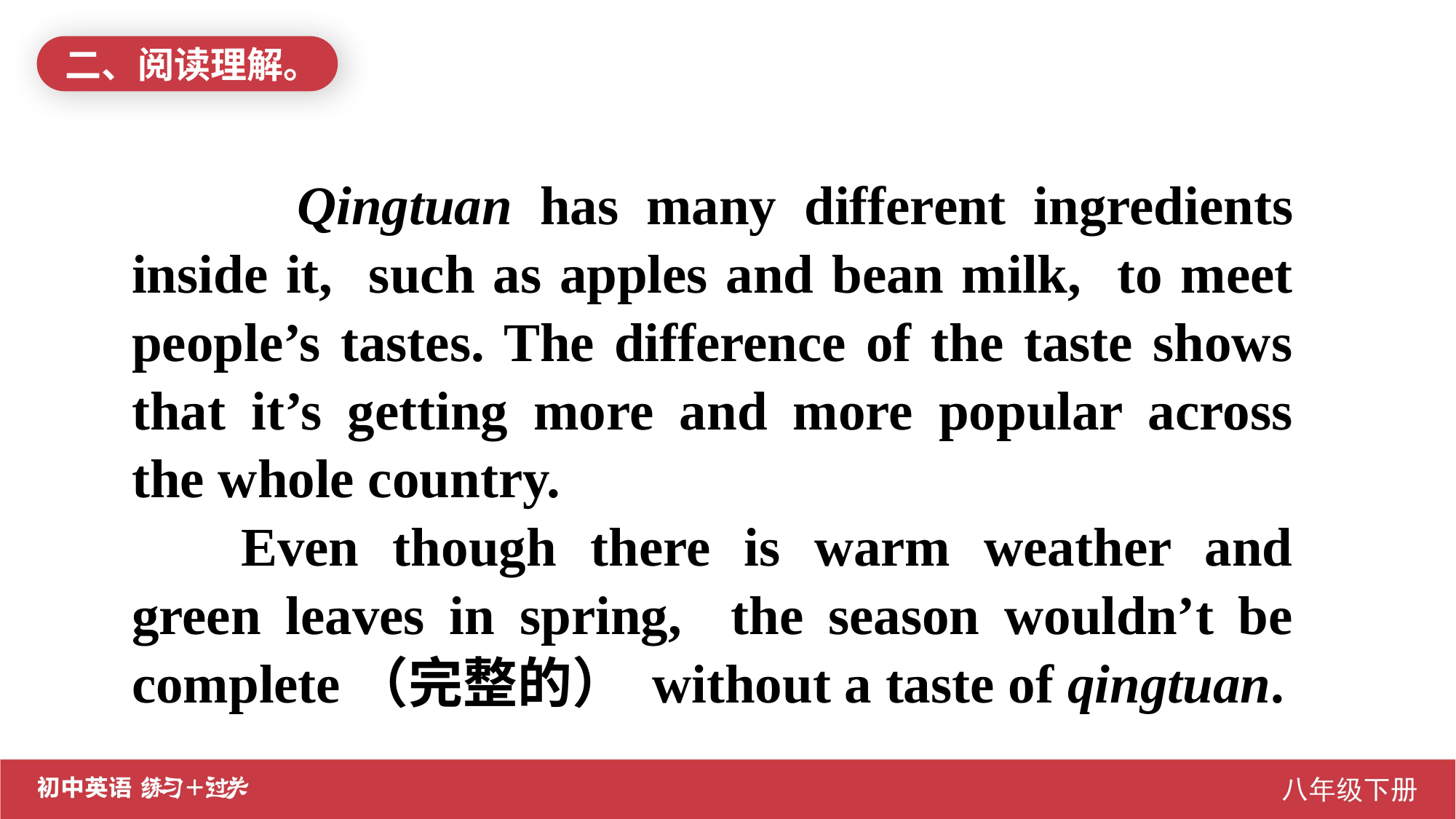

二、阅读理解。
      Qingtuan has many different ingredients inside it,  such as apples and bean milk,  to meet people’s tastes. The difference of the taste shows that it’s getting more and more popular across the whole country.
	Even though there is warm weather and green leaves in spring,  the season wouldn’t be complete（完整的） without a taste of qingtuan.